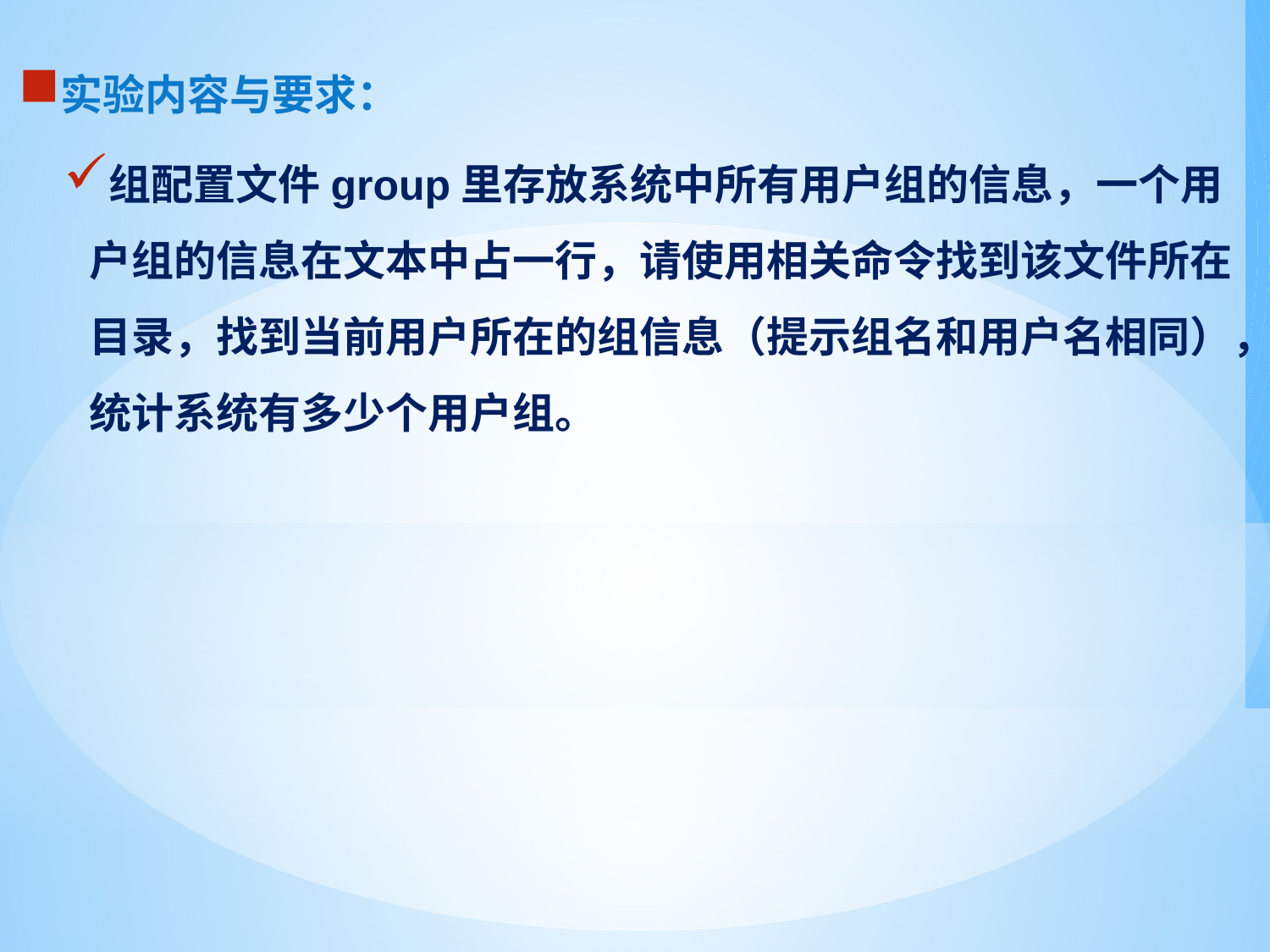

实验内容与要求：
组配置文件group里存放系统中所有用户组的信息，一个用户组的信息在文本中占一行，请使用相关命令找到该文件所在目录，找到当前用户所在的组信息（提示组名和用户名相同），统计系统有多少个用户组。